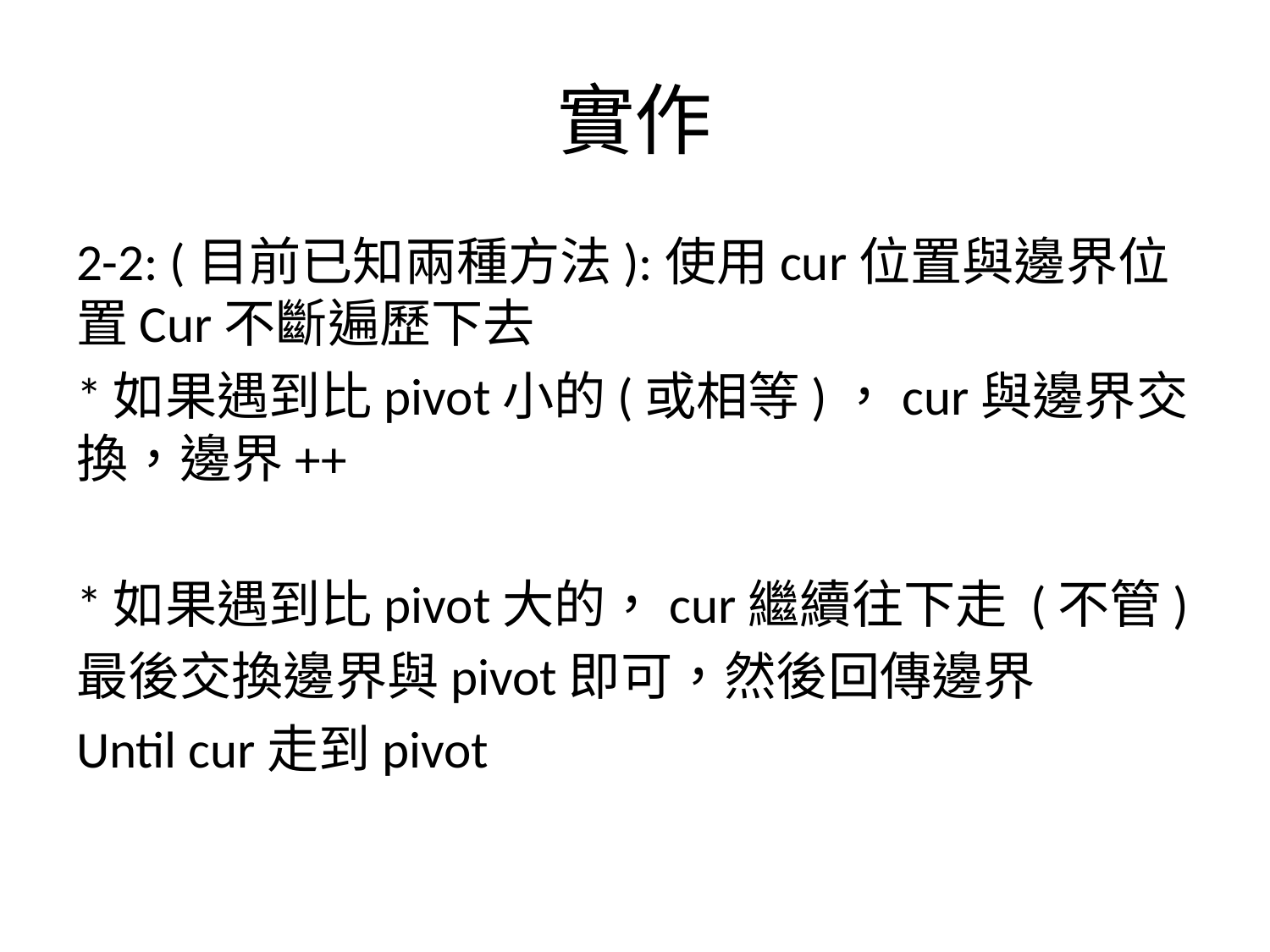

# 實作
2-2: (目前已知兩種方法):使用cur位置與邊界位置Cur不斷遍歷下去
*如果遇到比pivot小的(或相等)，cur與邊界交換，邊界++

*如果遇到比pivot大的，cur繼續往下走 (不管)
最後交換邊界與pivot即可，然後回傳邊界
Until cur走到pivot